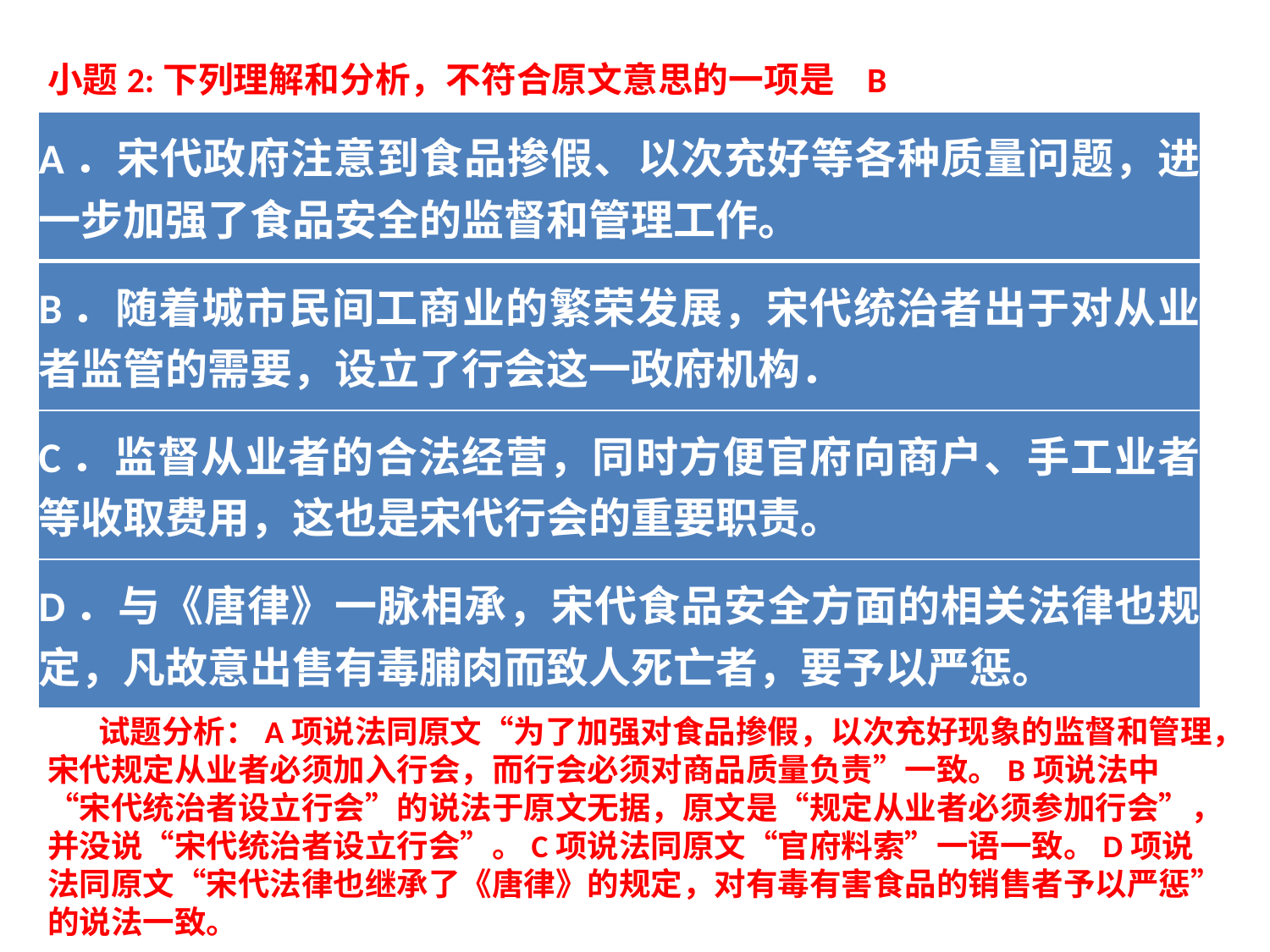

小题2:下列理解和分析，不符合原文意思的一项是   B
| A．宋代政府注意到食品掺假、以次充好等各种质量问题，进一步加强了食品安全的监督和管理工作。 |
| --- |
| B．随着城市民间工商业的繁荣发展，宋代统治者出于对从业者监管的需要，设立了行会这一政府机构． |
| C．监督从业者的合法经营，同时方便官府向商户、手工业者等收取费用，这也是宋代行会的重要职责。 |
| D．与《唐律》一脉相承，宋代食品安全方面的相关法律也规定，凡故意出售有毒脯肉而致人死亡者，要予以严惩。 |
      试题分析：A项说法同原文“为了加强对食品掺假，以次充好现象的监督和管理，宋代规定从业者必须加入行会，而行会必须对商品质量负责”一致。B项说法中“宋代统治者设立行会”的说法于原文无据，原文是“规定从业者必须参加行会”，并没说“宋代统治者设立行会”。C项说法同原文“官府料索”一语一致。D项说法同原文“宋代法律也继承了《唐律》的规定，对有毒有害食品的销售者予以严惩”的说法一致。